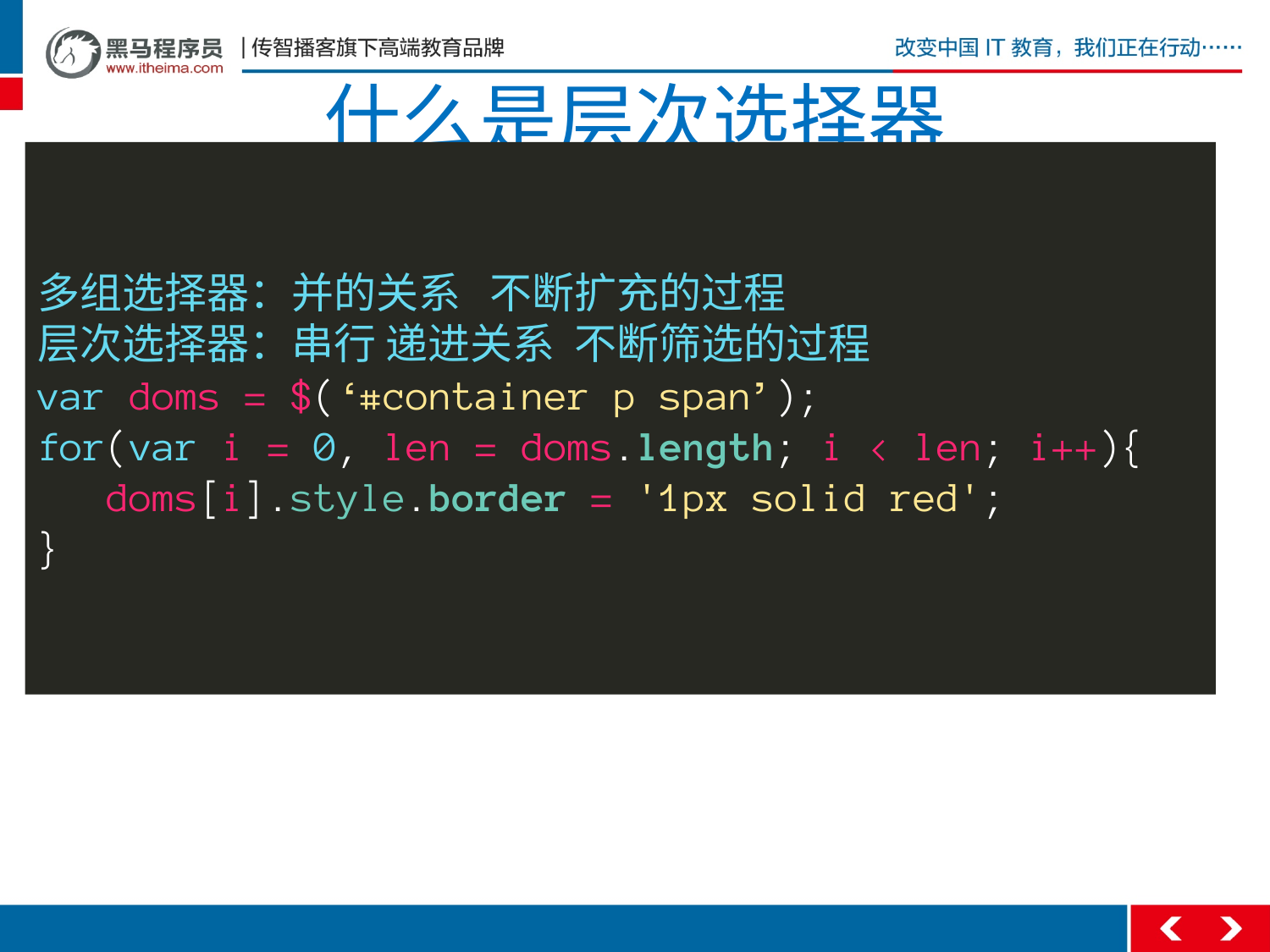

# 什么是层次选择器
多组选择器：并的关系   不断扩充的过程
层次选择器：串行 递进关系  不断筛选的过程
var doms = $(‘#container p span’);
for(var i = 0, len = doms.length; i < len; i++){
   doms[i].style.border = '1px solid red';
}